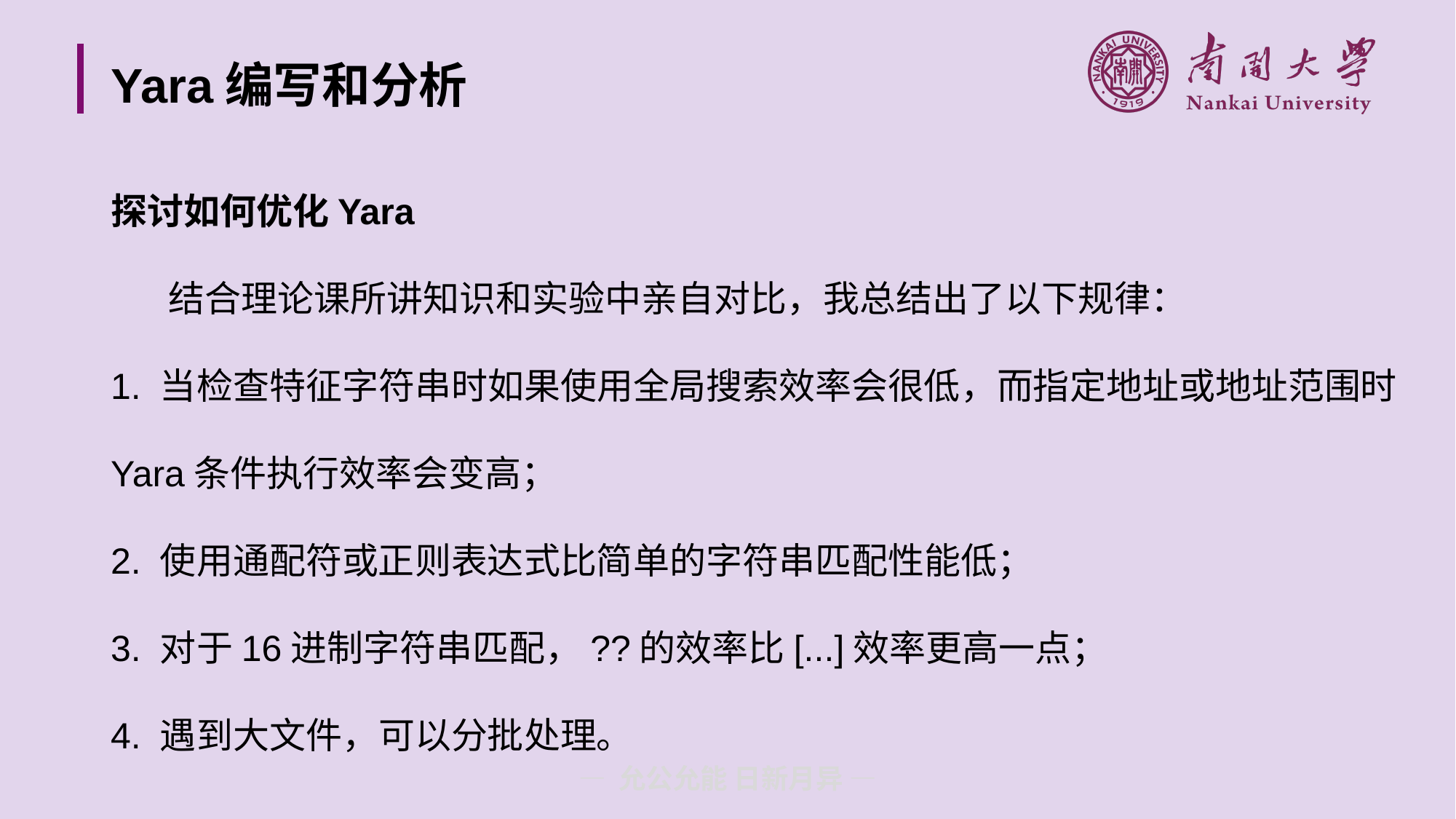

# Yara编写和分析
探讨如何优化Yara
      结合理论课所讲知识和实验中亲自对比，我总结出了以下规律：
1. 当检查特征字符串时如果使用全局搜索效率会很低，而指定地址或地址范围时Yara条件执行效率会变高；
2. 使用通配符或正则表达式比简单的字符串匹配性能低；
3. 对于16进制字符串匹配，??的效率比[...]效率更高⼀点；
4. 遇到大文件，可以分批处理。